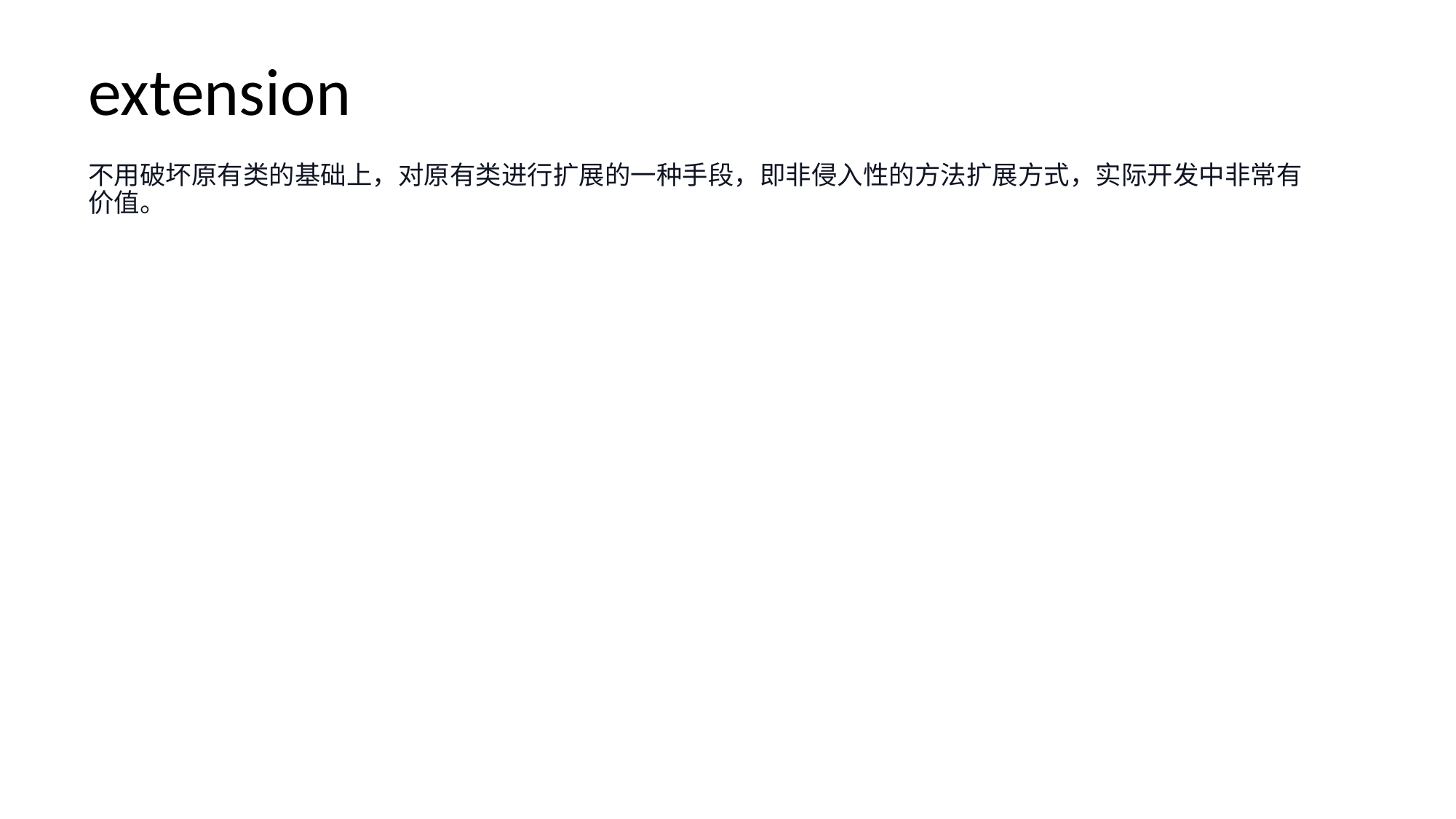

# extension
不用破坏原有类的基础上，对原有类进行扩展的一种手段，即非侵入性的方法扩展方式，实际开发中非常有价值。